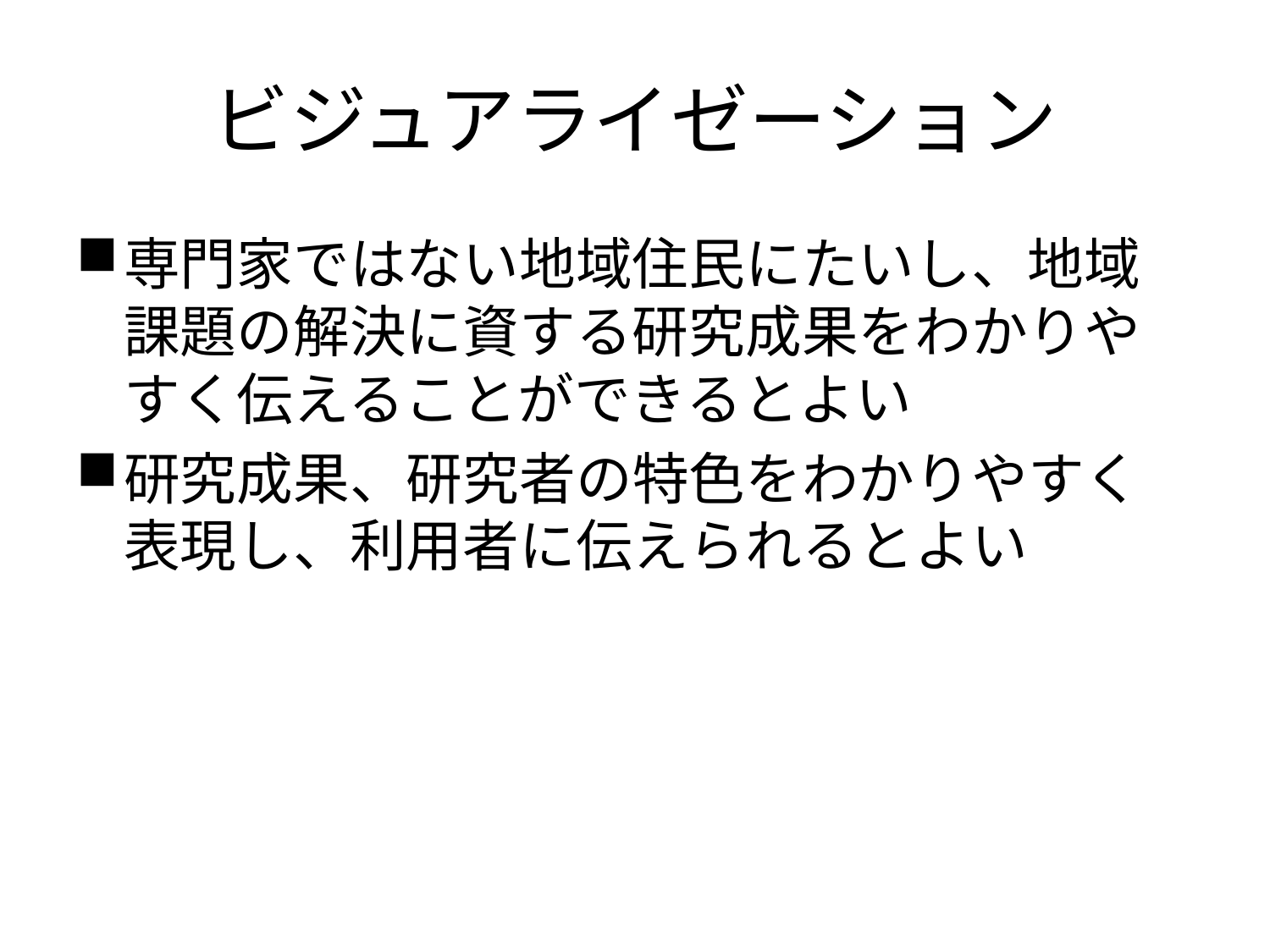

# ビジュアライゼーション
専門家ではない地域住民にたいし、地域課題の解決に資する研究成果をわかりやすく伝えることができるとよい
研究成果、研究者の特色をわかりやすく表現し、利用者に伝えられるとよい